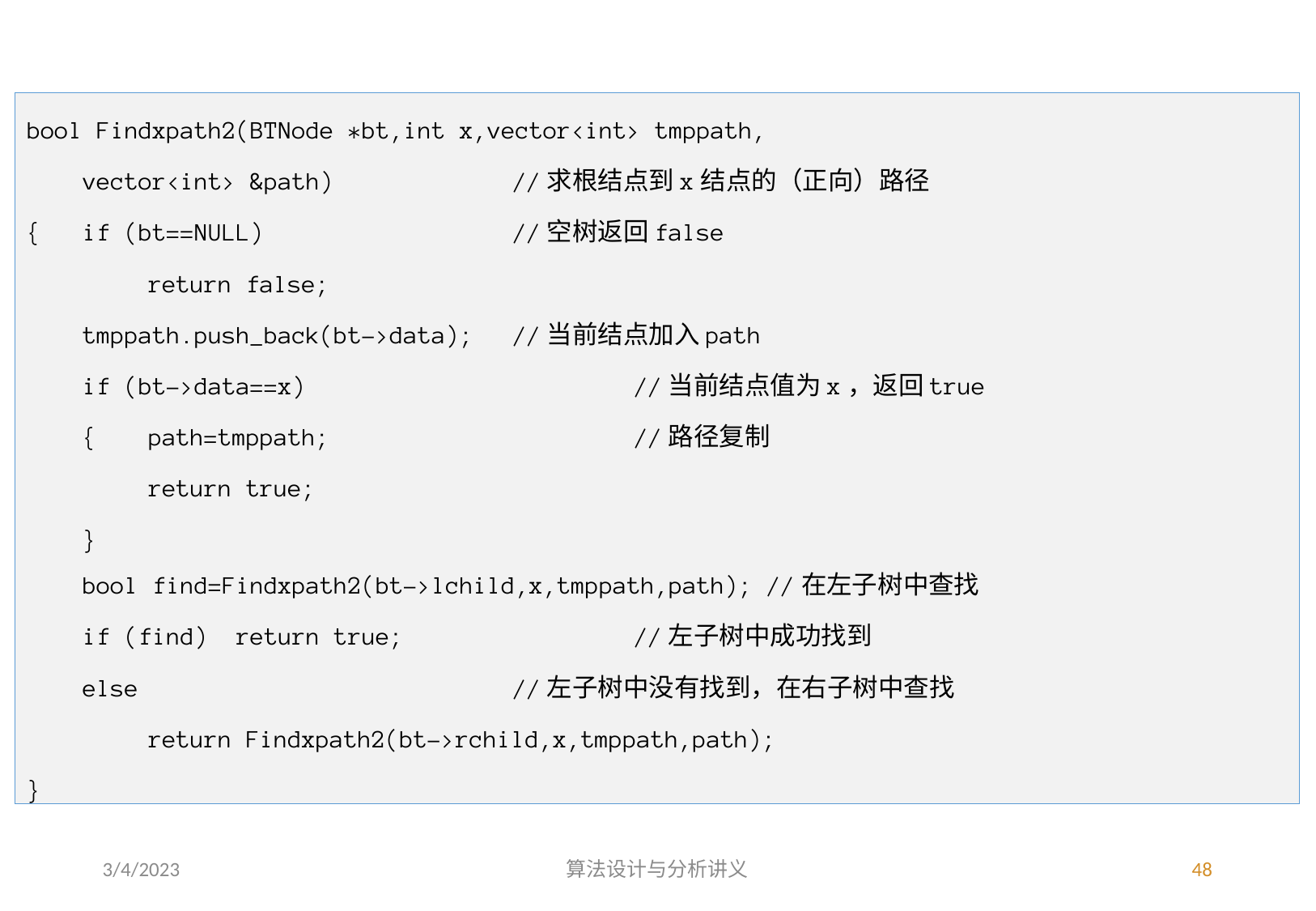

bool Findxpath2(BTNode *bt,int x,vector<int> tmppath,
    vector<int> &path) 		//求根结点到x结点的（正向）路径
{   if (bt==NULL)			//空树返回false
	return false;
    tmppath.push_back(bt->data);	//当前结点加入path
    if (bt->data==x)			//当前结点值为x，返回true
    {	path=tmppath;			//路径复制
	return true;
    }
    bool find=Findxpath2(bt->lchild,x,tmppath,path); //在左子树中查找
    if (find)  return true;		//左子树中成功找到
    else				//左子树中没有找到，在右子树中查找
	return Findxpath2(bt->rchild,x,tmppath,path);
}
3/4/2023
算法设计与分析讲义
48